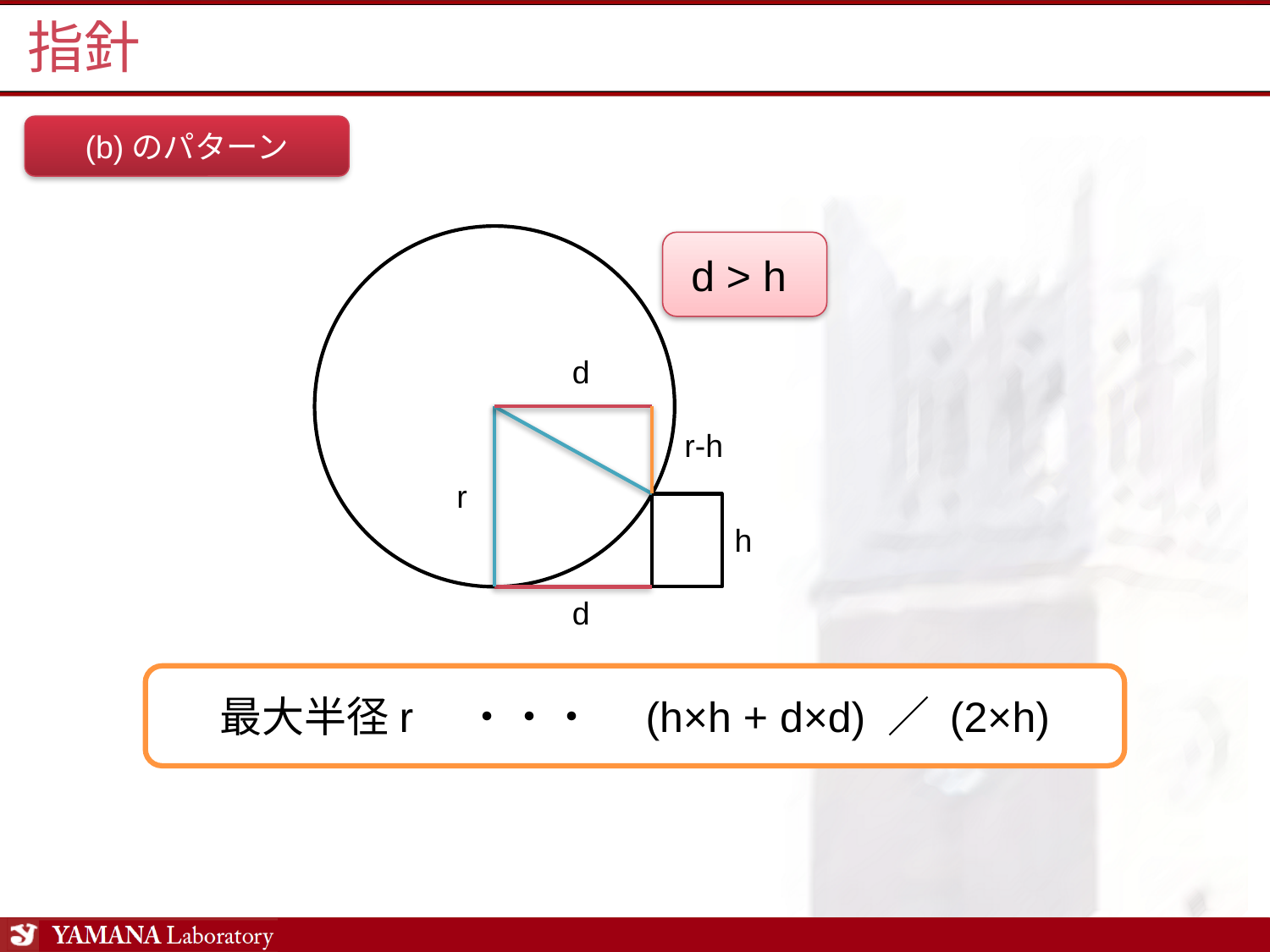

# 指針
(b)のパターン

d > h
d
r-h
r

h
d
最大半径r　・・・　(h×h + d×d) ／ (2×h)